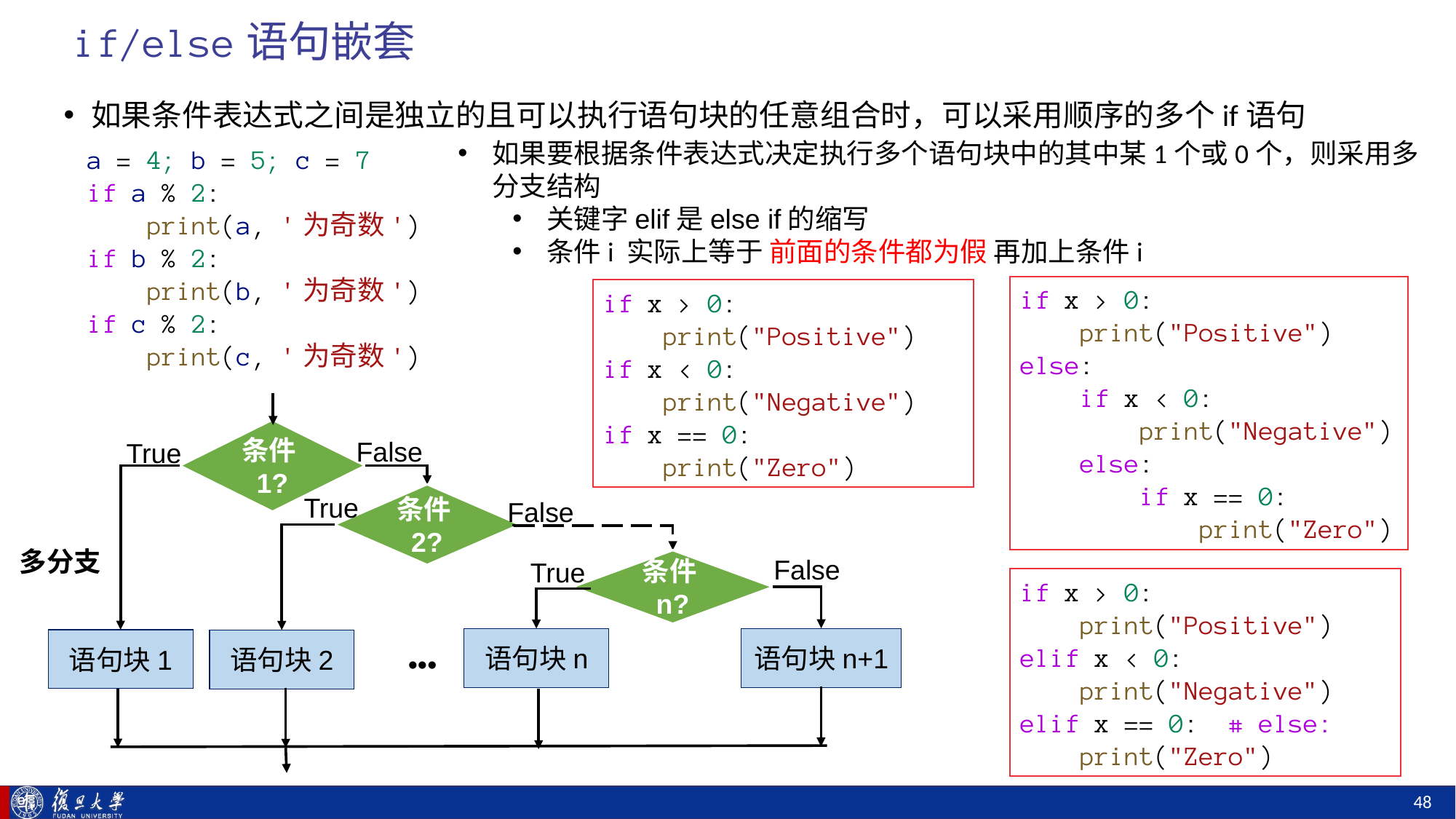

# if/else语句嵌套
如果条件表达式之间是独立的且可以执行语句块的任意组合时，可以采用顺序的多个if语句
如果要根据条件表达式决定执行多个语句块中的其中某1个或0个，则采用多分支结构
关键字elif是else if的缩写
条件i 实际上等于 前面的条件都为假 再加上条件i

a = 4; b = 5; c = 7
if a % 2:
    print(a, '为奇数')
if b % 2:
    print(b, '为奇数')
if c % 2:
    print(c, '为奇数')
if x > 0:
    print("Positive")
else:
    if x < 0:
        print("Negative")
    else:
        if x == 0:
            print("Zero")
if x > 0:
    print("Positive")
if x < 0:
    print("Negative")
if x == 0:
    print("Zero")
条件1?
False
True
条件2?
True
False
多分支
False
True
条件n?
语句块n+1
语句块n
语句块1
语句块2
•••
if x > 0:
    print("Positive")
elif x < 0:
    print("Negative")
elif x == 0:  # else:
    print("Zero")